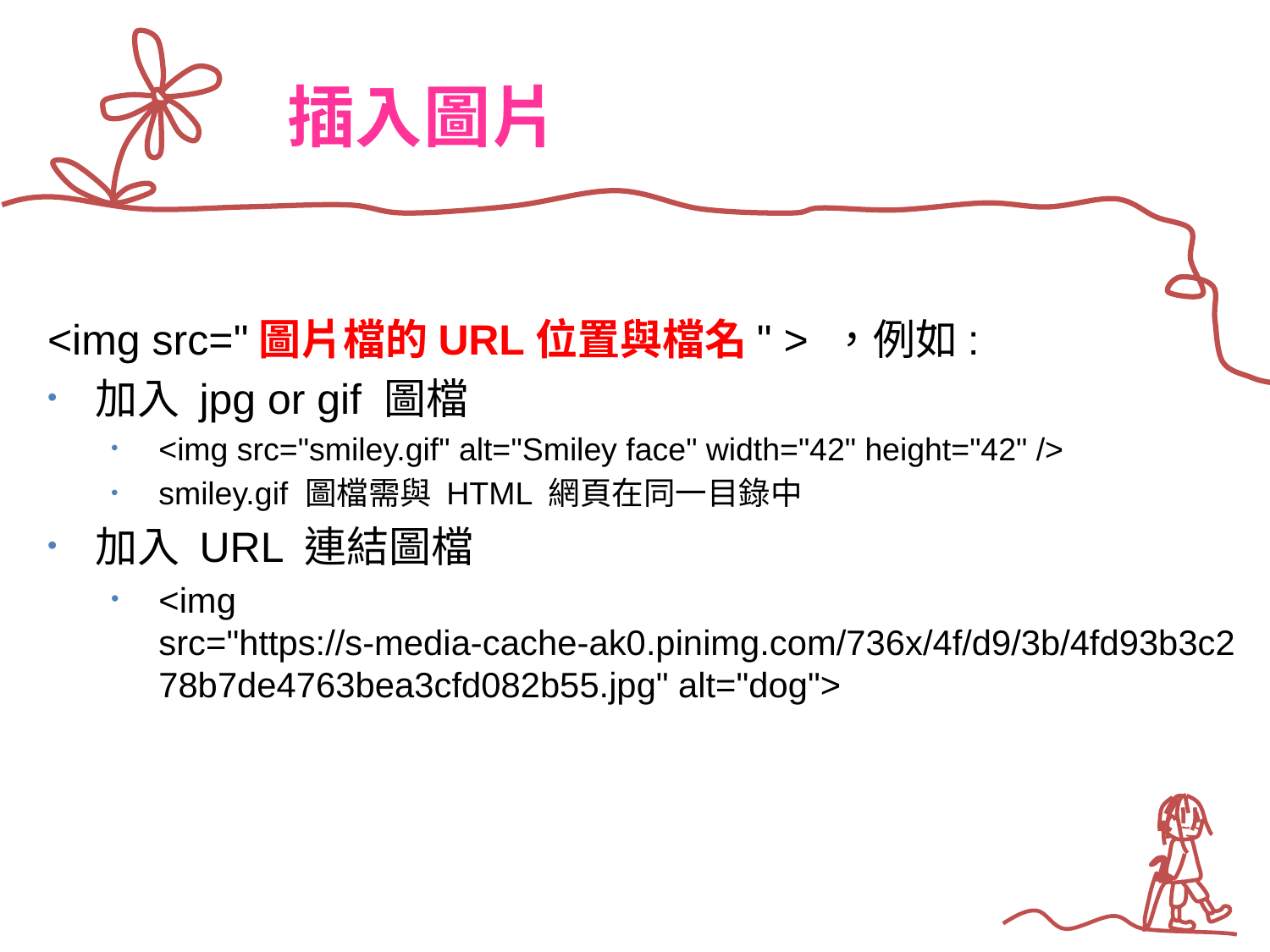

# 插入圖片
<img src="圖片檔的URL位置與檔名" > ，例如:
加入 jpg or gif 圖檔
<img src="smiley.gif" alt="Smiley face" width="42" height="42" />
smiley.gif 圖檔需與 HTML 網頁在同一目錄中
加入 URL 連結圖檔
<img src="https://s-media-cache-ak0.pinimg.com/736x/4f/d9/3b/4fd93b3c278b7de4763bea3cfd082b55.jpg" alt="dog">